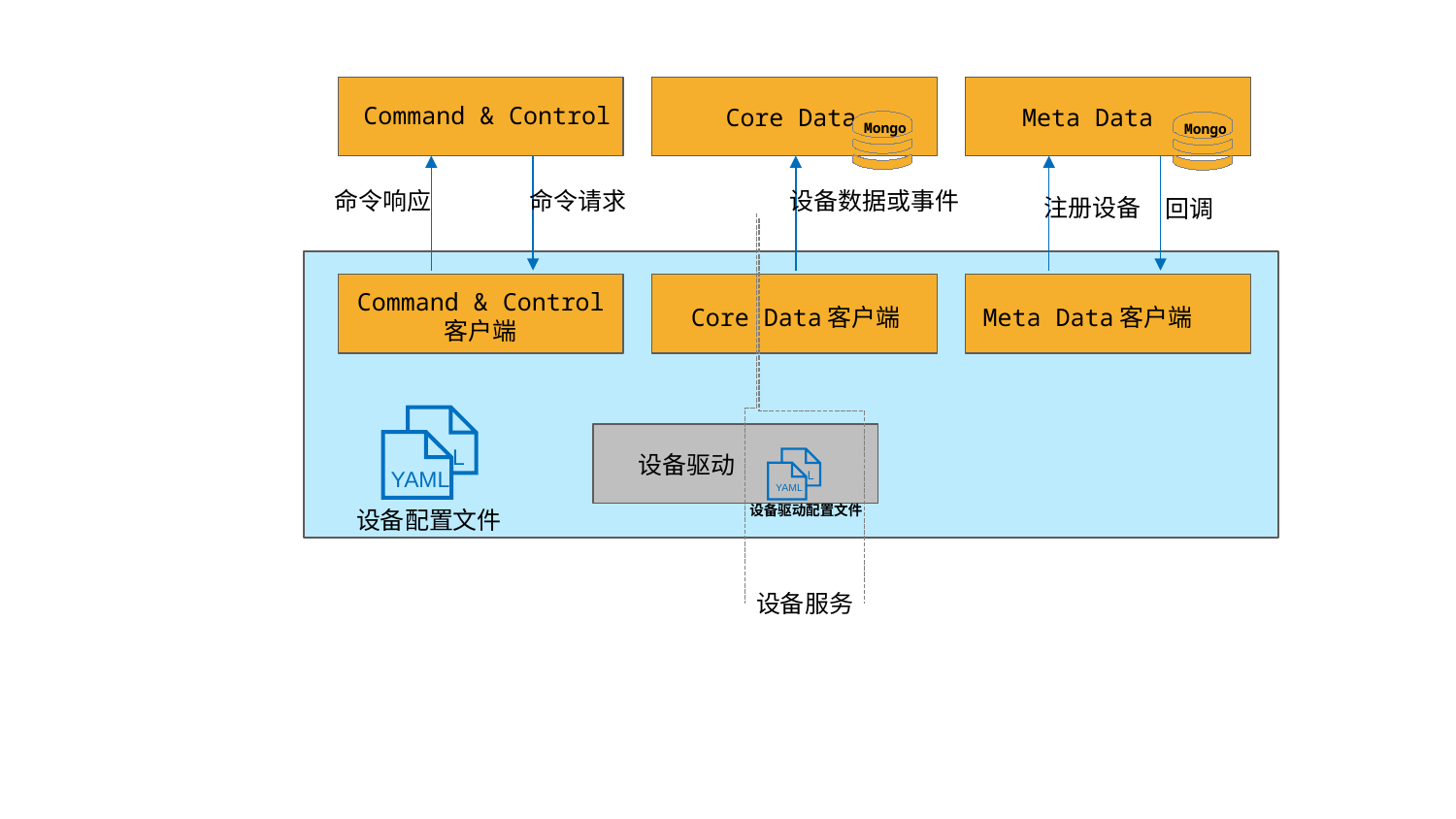

Command & Control
Core Data
Meta Data

Mongo

Mongo
命令请求
命令响应
设备数据或事件

注册设备
回调

Command & Control
客户端
Core Data客户端
Meta Data客户端

L
YAML

设备驱动

L
YAML
设备驱动配置文件
设备配置文件
设备服务